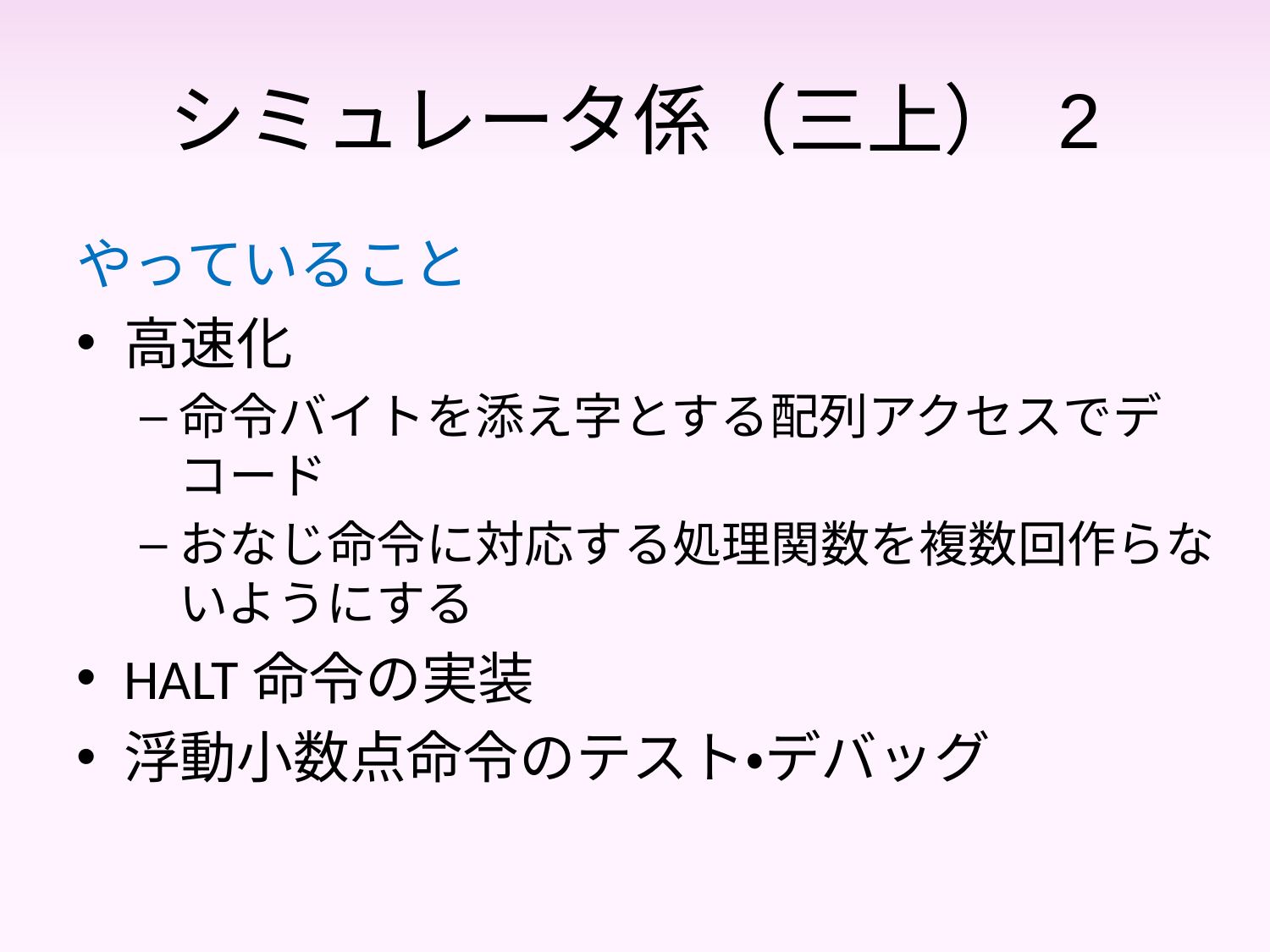

# シミュレータ係（三上） 2
やっていること
高速化
命令バイトを添え字とする配列アクセスでデコード
おなじ命令に対応する処理関数を複数回作らないようにする
HALT命令の実装
浮動小数点命令のテスト・デバッグ